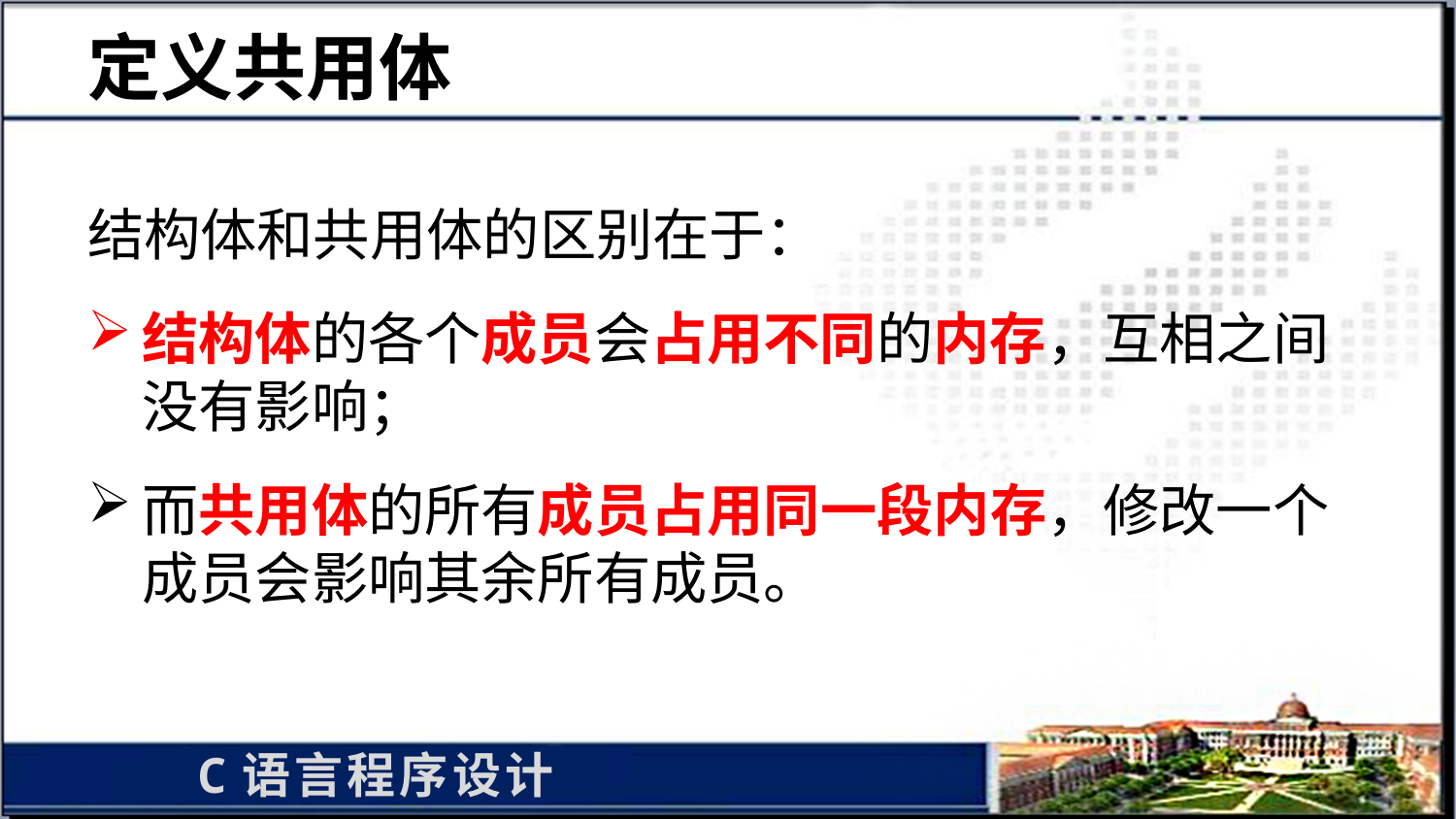

# 定义共用体
结构体和共用体的区别在于：
结构体的各个成员会占用不同的内存，互相之间没有影响；
而共用体的所有成员占用同一段内存，修改一个成员会影响其余所有成员。